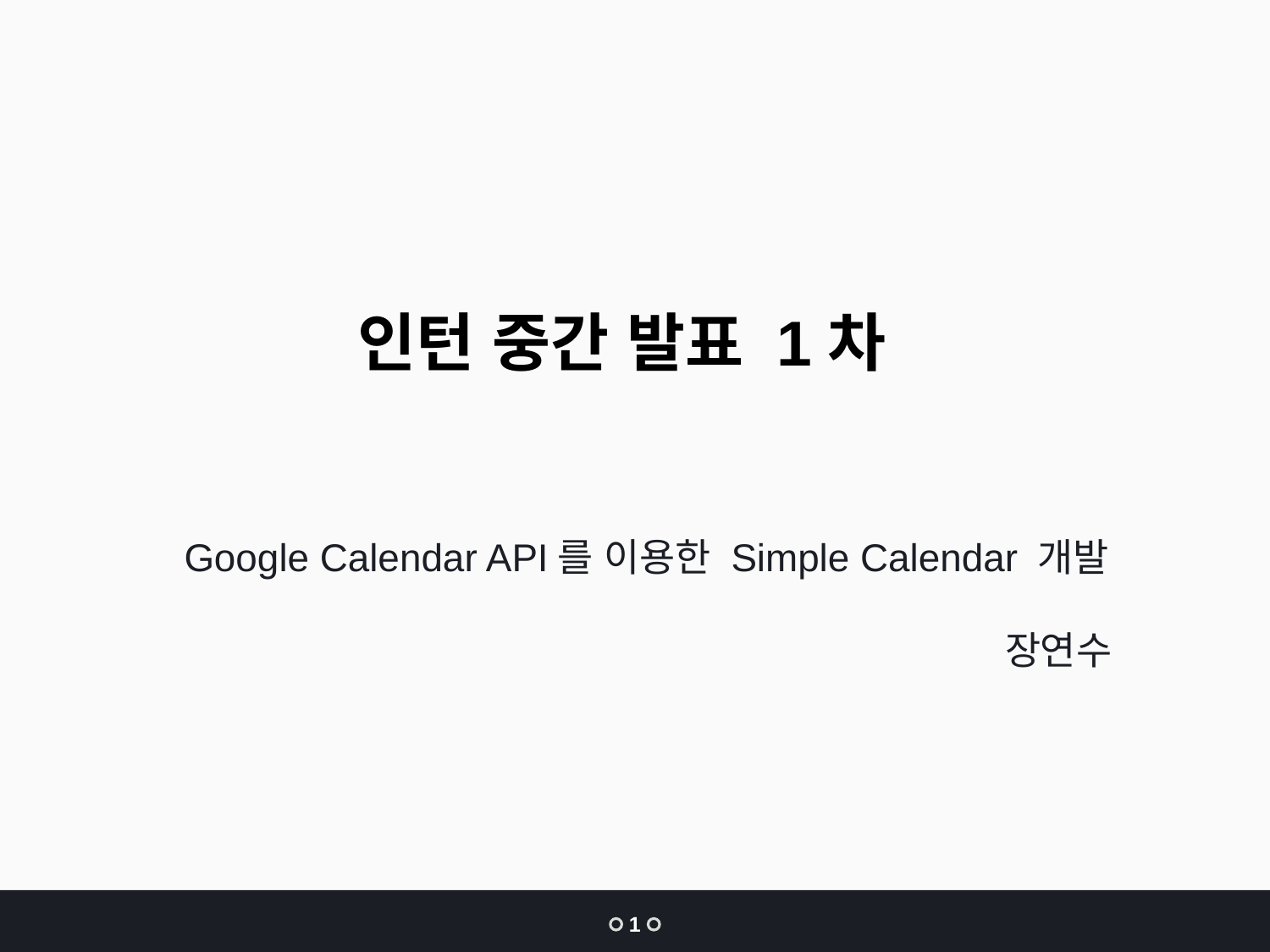

인턴 중간 발표 1차
Google Calendar API를 이용한 Simple Calendar 개발

장연수
1